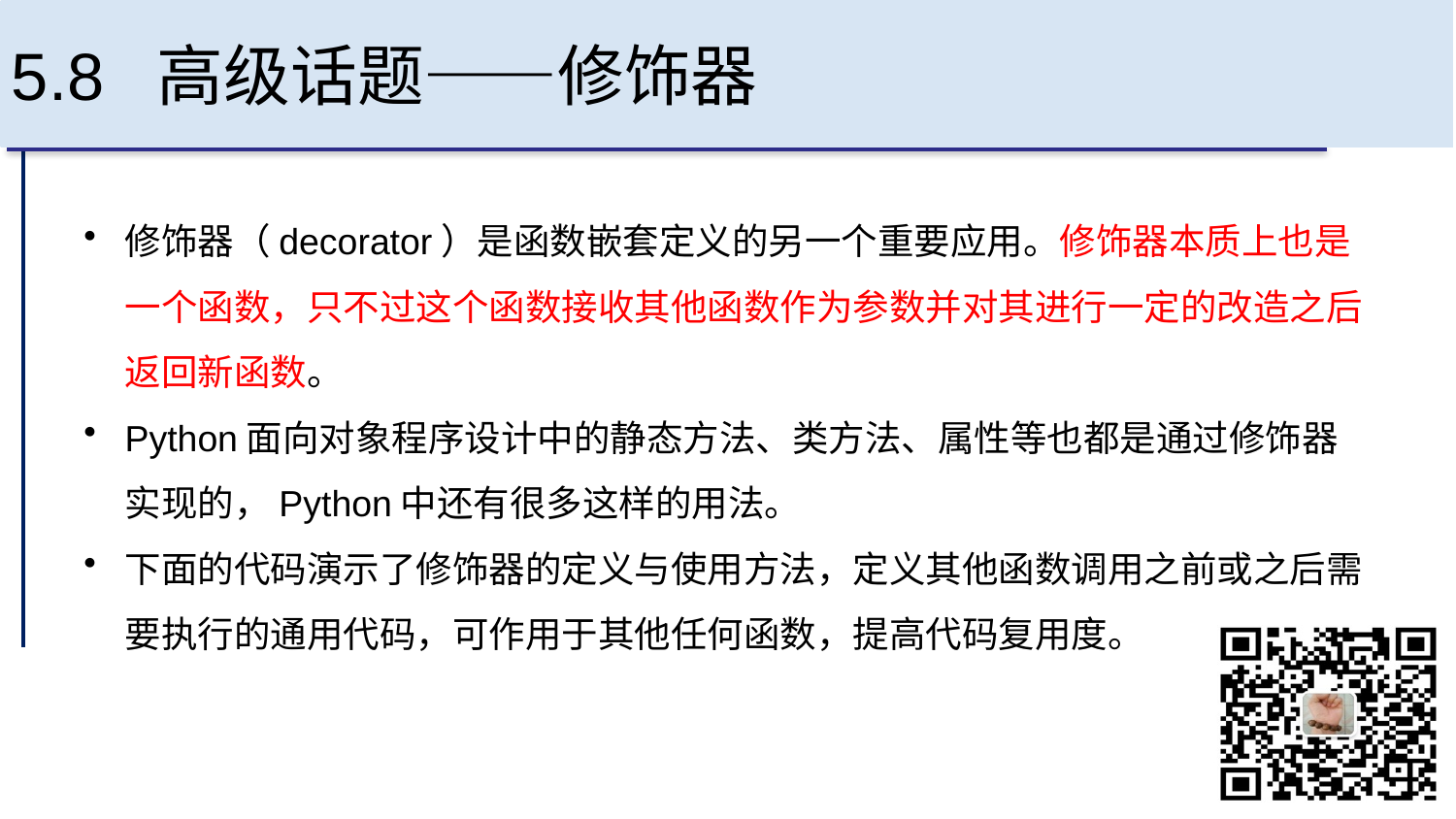

# 5.8  高级话题——修饰器
修饰器（decorator）是函数嵌套定义的另一个重要应用。修饰器本质上也是一个函数，只不过这个函数接收其他函数作为参数并对其进行一定的改造之后返回新函数。
Python面向对象程序设计中的静态方法、类方法、属性等也都是通过修饰器实现的，Python中还有很多这样的用法。
下面的代码演示了修饰器的定义与使用方法，定义其他函数调用之前或之后需要执行的通用代码，可作用于其他任何函数，提高代码复用度。